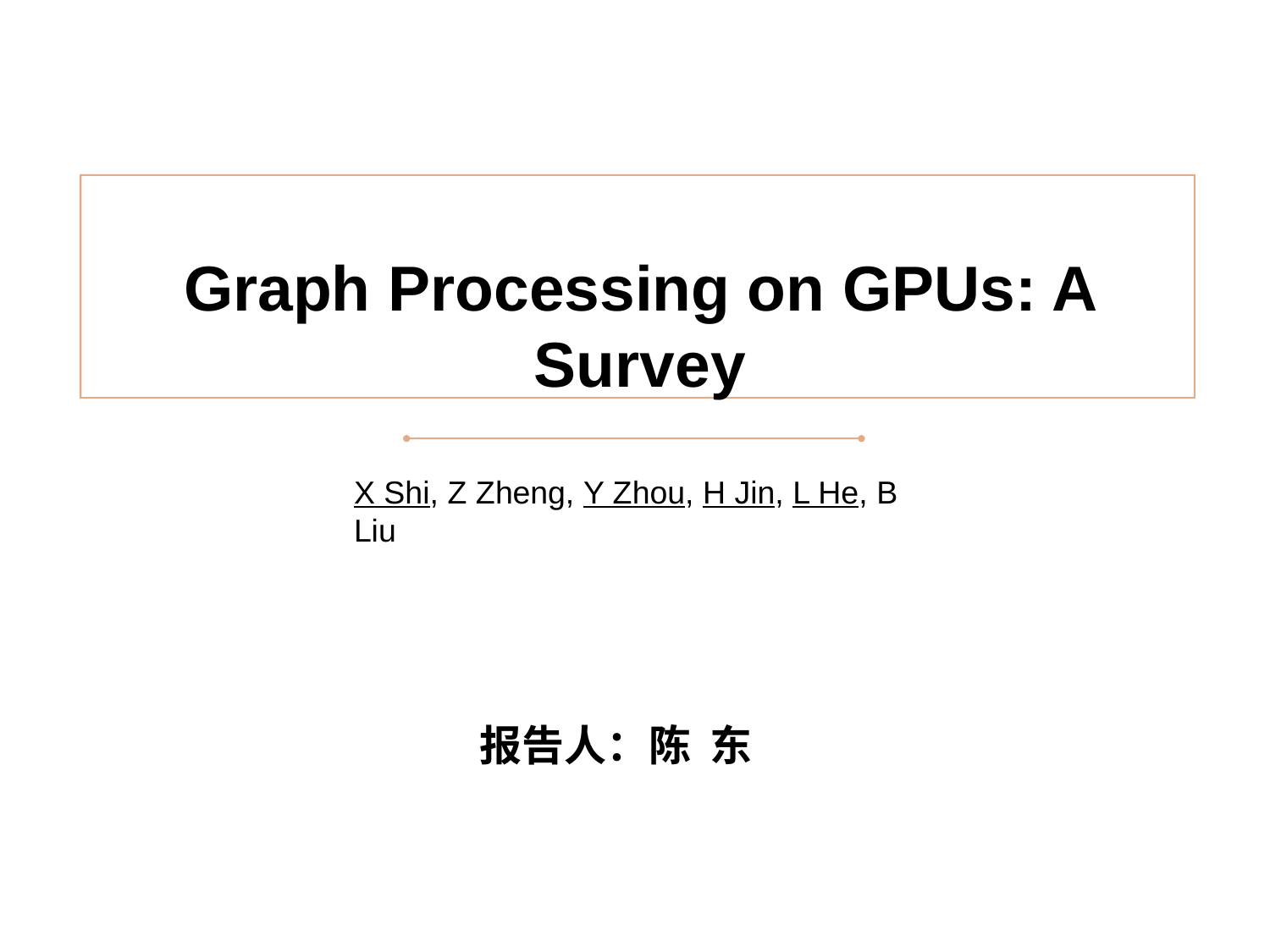

Graph Processing on GPUs: A Survey
X Shi, Z Zheng, Y Zhou, H Jin, L He, B Liu
报告人：陈  东